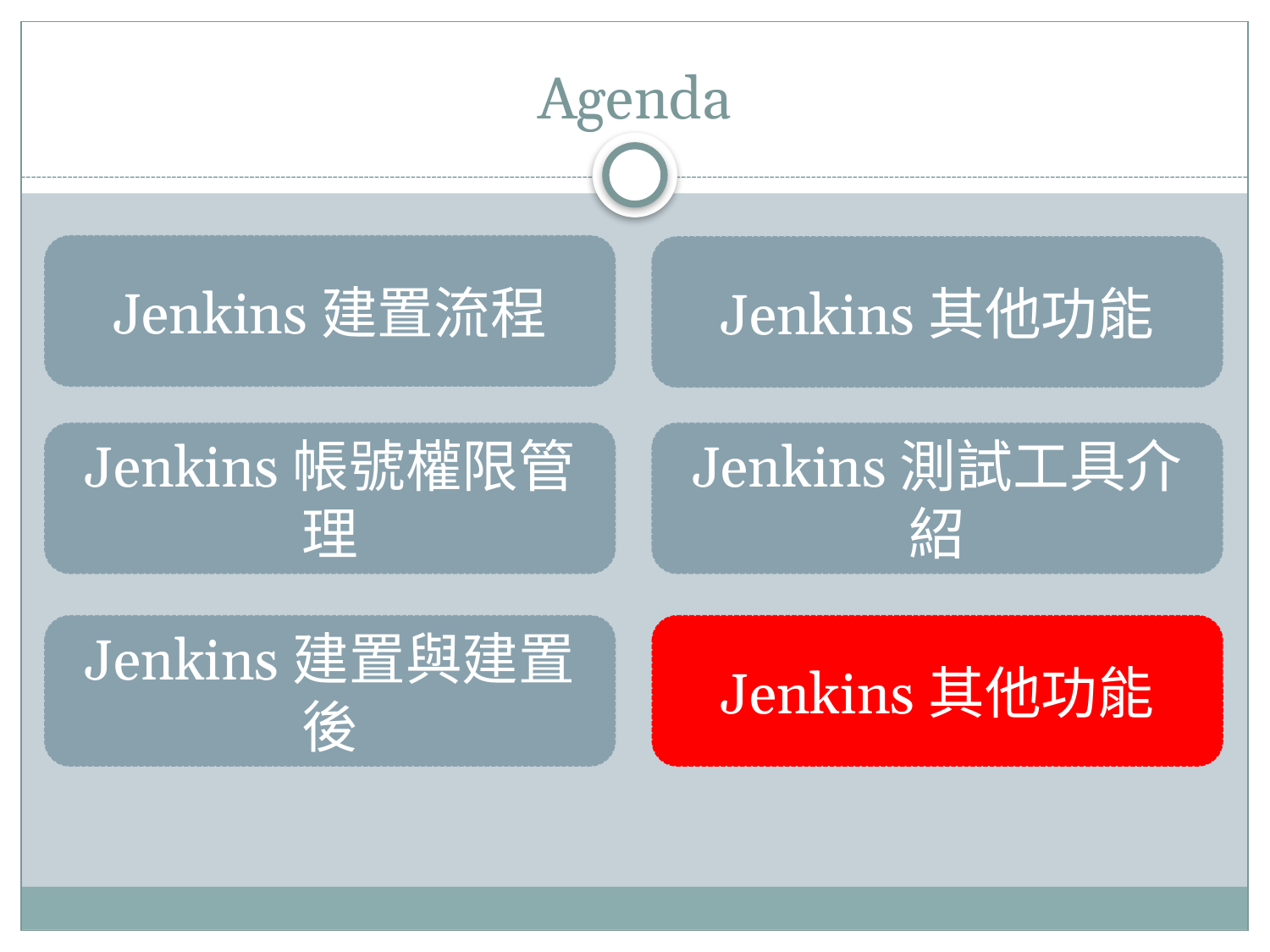

# Agenda
Jenkins建置流程
Jenkins其他功能
Jenkins帳號權限管理
Jenkins測試工具介紹
Jenkins建置與建置後
Jenkins其他功能